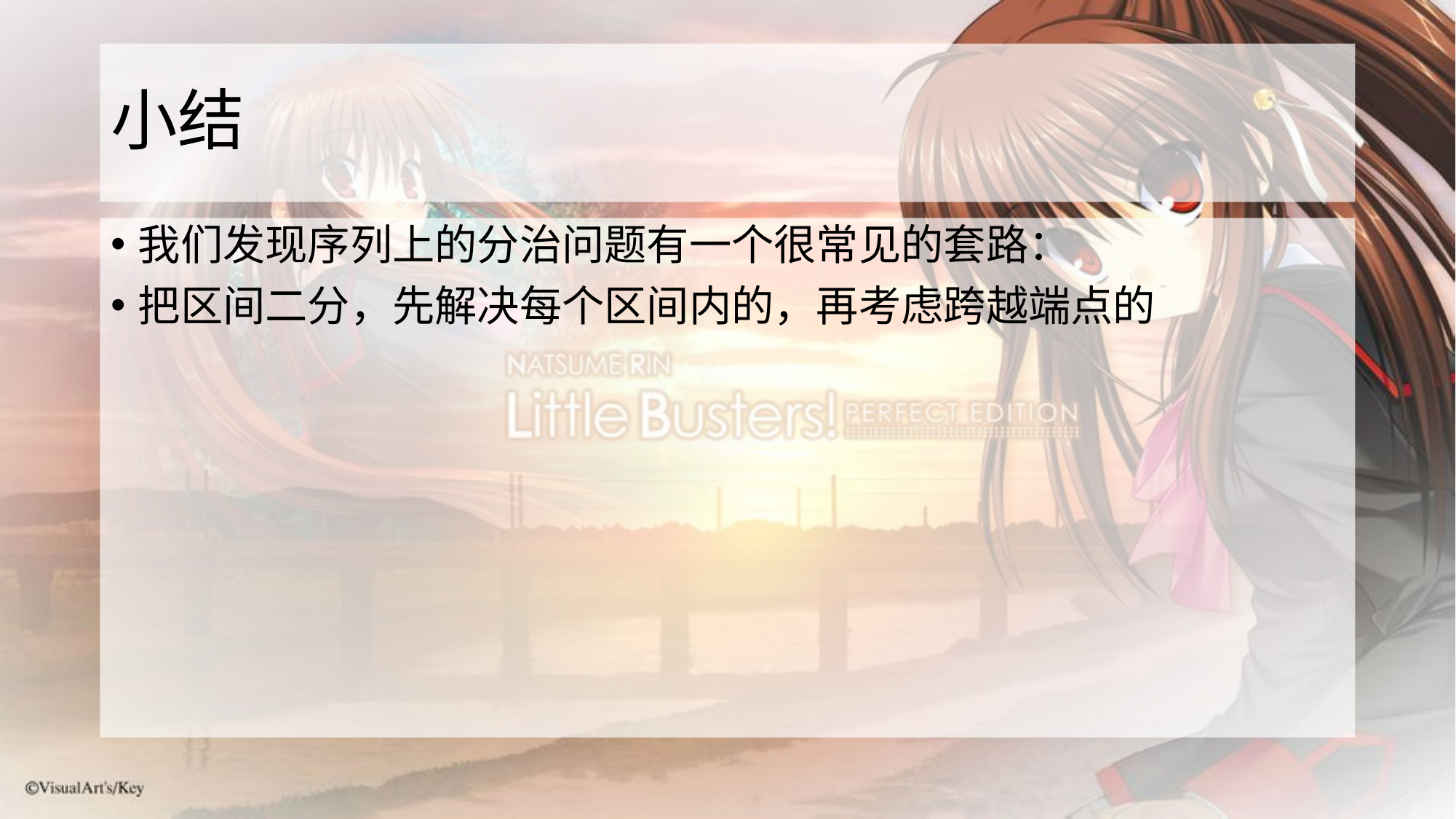

# 小结
我们发现序列上的分治问题有一个很常见的套路：
把区间二分，先解决每个区间内的，再考虑跨越端点的